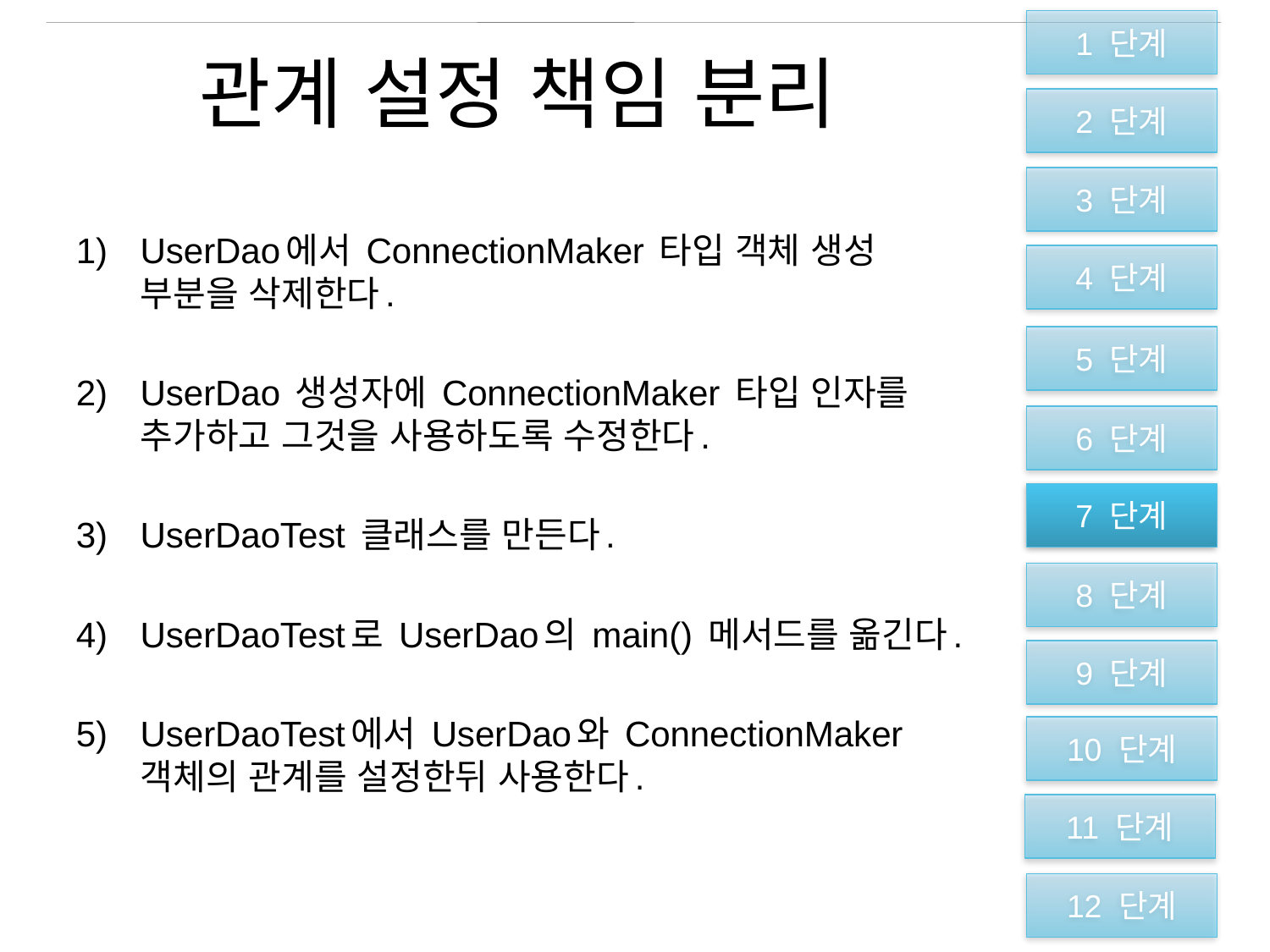

1 단계
2 단계
3 단계
4 단계
5 단계
6 단계
7 단계
8 단계
9 단계
10 단계
11 단계
12 단계
# 관계 설정 책임 분리
UserDao에서 ConnectionMaker 타입 객체 생성 부분을 삭제한다.

UserDao 생성자에 ConnectionMaker 타입 인자를 추가하고 그것을 사용하도록 수정한다.

UserDaoTest 클래스를 만든다.

UserDaoTest로 UserDao의 main() 메서드를 옮긴다.

UserDaoTest에서 UserDao와 ConnectionMaker 객체의 관계를 설정한뒤 사용한다.